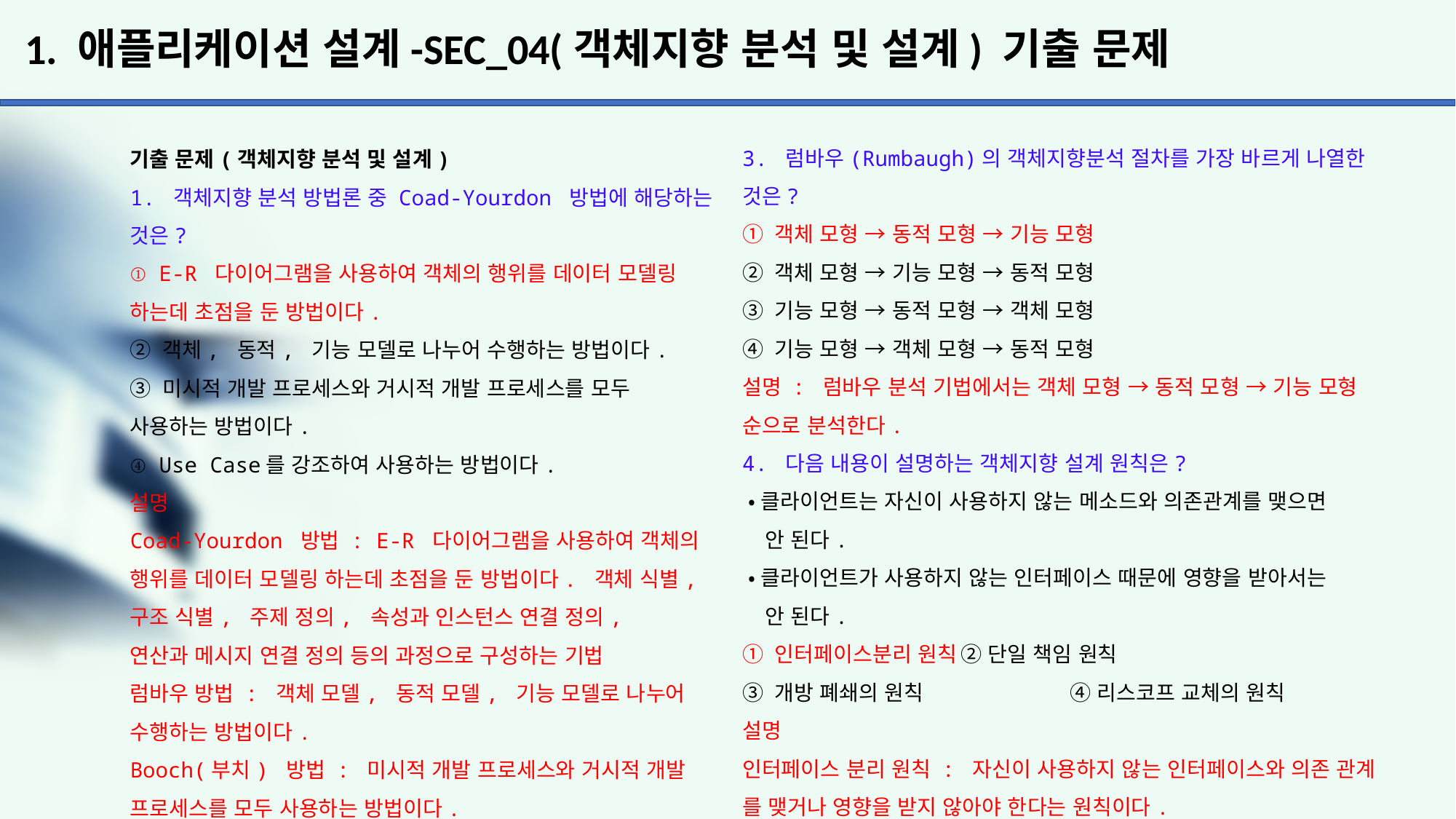

# 1. 애플리케이션 설계-SEC_04(객체지향 분석 및 설계) 기출 문제
3. 럼바우(Rumbaugh)의 객체지향분석 절차를 가장 바르게 나열한
것은?
① 객체 모형 → 동적 모형 → 기능 모형
② 객체 모형 → 기능 모형 → 동적 모형
③ 기능 모형 → 동적 모형 → 객체 모형
④ 기능 모형 → 객체 모형 → 동적 모형
설명 : 럼바우 분석 기법에서는 객체 모형 → 동적 모형 → 기능 모형
순으로 분석한다.
4. 다음 내용이 설명하는 객체지향 설계 원칙은?
 •클라이언트는 자신이 사용하지 않는 메소드와 의존관계를 맺으면
   안 된다.
 •클라이언트가 사용하지 않는 인터페이스 때문에 영향을 받아서는
   안 된다.
① 인터페이스분리 원칙	② 단일 책임 원칙
③ 개방 폐쇄의 원칙		④ 리스코프 교체의 원칙
설명
인터페이스 분리 원칙 : 자신이 사용하지 않는 인터페이스와 의존 관계
를 맺거나 영향을 받지 않아야 한다는 원칙이다.
단일 책임 원칙이 객체가 갖는 하나의 책임이라면, 인터페이스 분리
원칙에서는 인터페이스가 갖는 하나의 책임이다.
단일 책임 원칙 : 객체는 단 하나의 책임만 가져야 한다는 원칙으로
응집도는 높고, 결합도는 낮게 설계하는 것을 의미한다.
개방 폐쇄 원칙 : 기존의 코드를 변경하지 않고 기능을 추가할 수
있도록 설계해야 하는 원칙이다. 공통 인터페이스를 하나의 인터페이스
로 묶어 캡슐화하는 방법이 대표적이다.
리스코프 치환 원칙 : 자식 클래스는 최소한 자신의 부모 클래스에서
가능한 행위는 수행할 수 있어야 한다는 원칙이다. 자식 클래스는
부모 클래스의 책임을 무시하거나 재정의하지 않고 확장만 오로지 수행
하도록 해야 한다.
기출 문제(객체지향 분석 및 설계)
1. 객체지향 분석 방법론 중 Coad-Yourdon 방법에 해당하는 것은?
① E-R 다이어그램을 사용하여 객체의 행위를 데이터 모델링 하는데 초점을 둔 방법이다.
② 객체, 동적, 기능 모델로 나누어 수행하는 방법이다.
③ 미시적 개발 프로세스와 거시적 개발 프로세스를 모두
사용하는 방법이다.
④ Use Case를 강조하여 사용하는 방법이다.
설명
Coad-Yourdon 방법 : E-R 다이어그램을 사용하여 객체의 행위를 데이터 모델링 하는데 초점을 둔 방법이다. 객체 식별, 구조 식별, 주제 정의, 속성과 인스턴스 연결 정의,
연산과 메시지 연결 정의 등의 과정으로 구성하는 기법
럼바우 방법 : 객체 모델, 동적 모델, 기능 모델로 나누어 수행하는 방법이다.
Booch(부치) 방법 : 미시적 개발 프로세스와 거시적 개발 프로세스를 모두 사용하는 방법이다.
2. 그래픽 표기법을 이용하여 소프트웨어 구성 요소를 모델링 하는 럼바우 분석 기법에 포함되지 않는 것은?
① 객체 모델링       ② 기능 모델링
③ 동적 모델링       ④ 블랙박스 분석 모델링